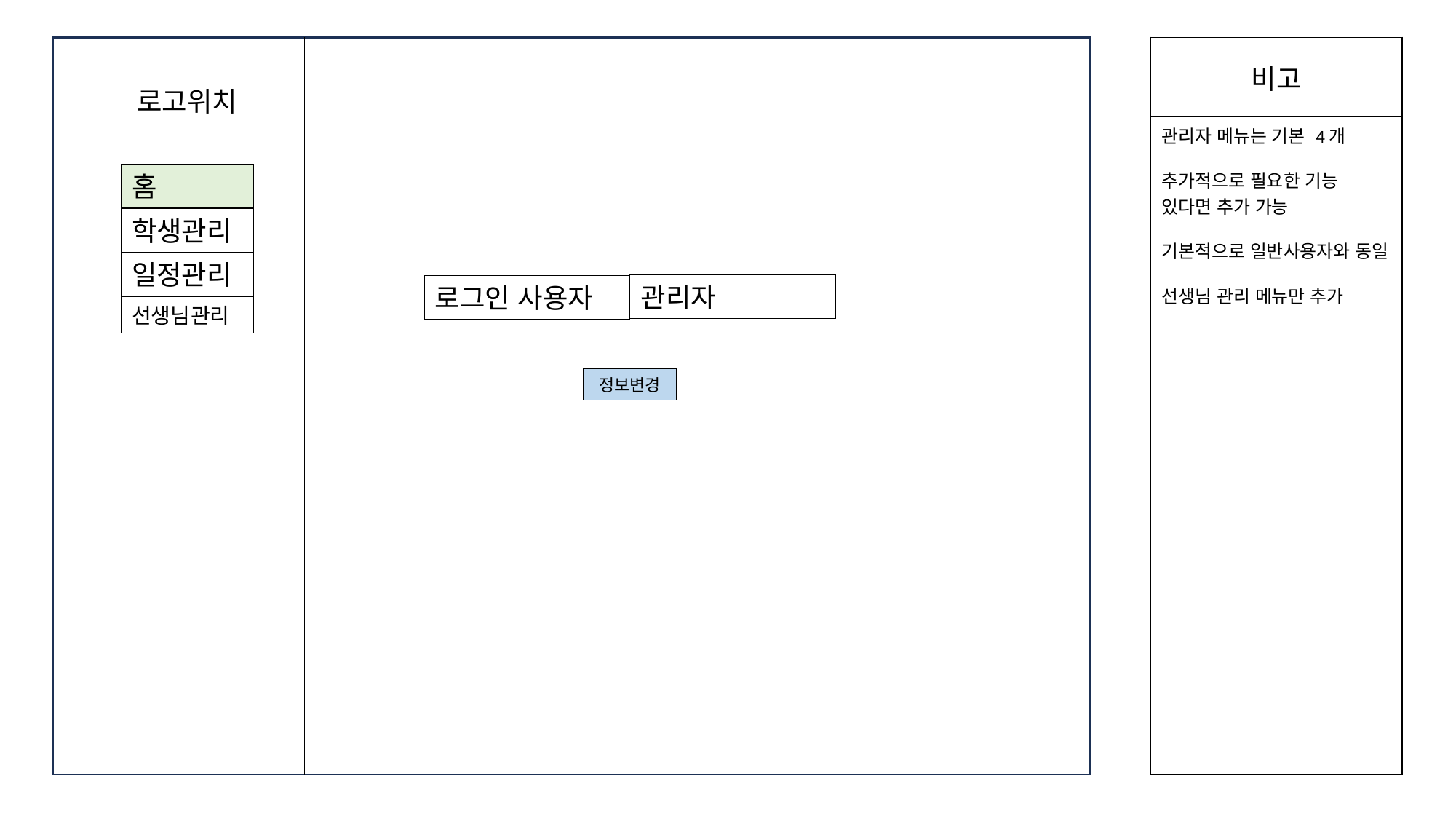

| 비고 |
| --- |
| 관리자 메뉴는 기본 4개 추가적으로 필요한 기능 있다면 추가 가능 기본적으로 일반사용자와 동일 선생님 관리 메뉴만 추가 |

로고위치
홈
학생관리
일정관리
관리자
로그인 사용자
선생님관리
정보변경